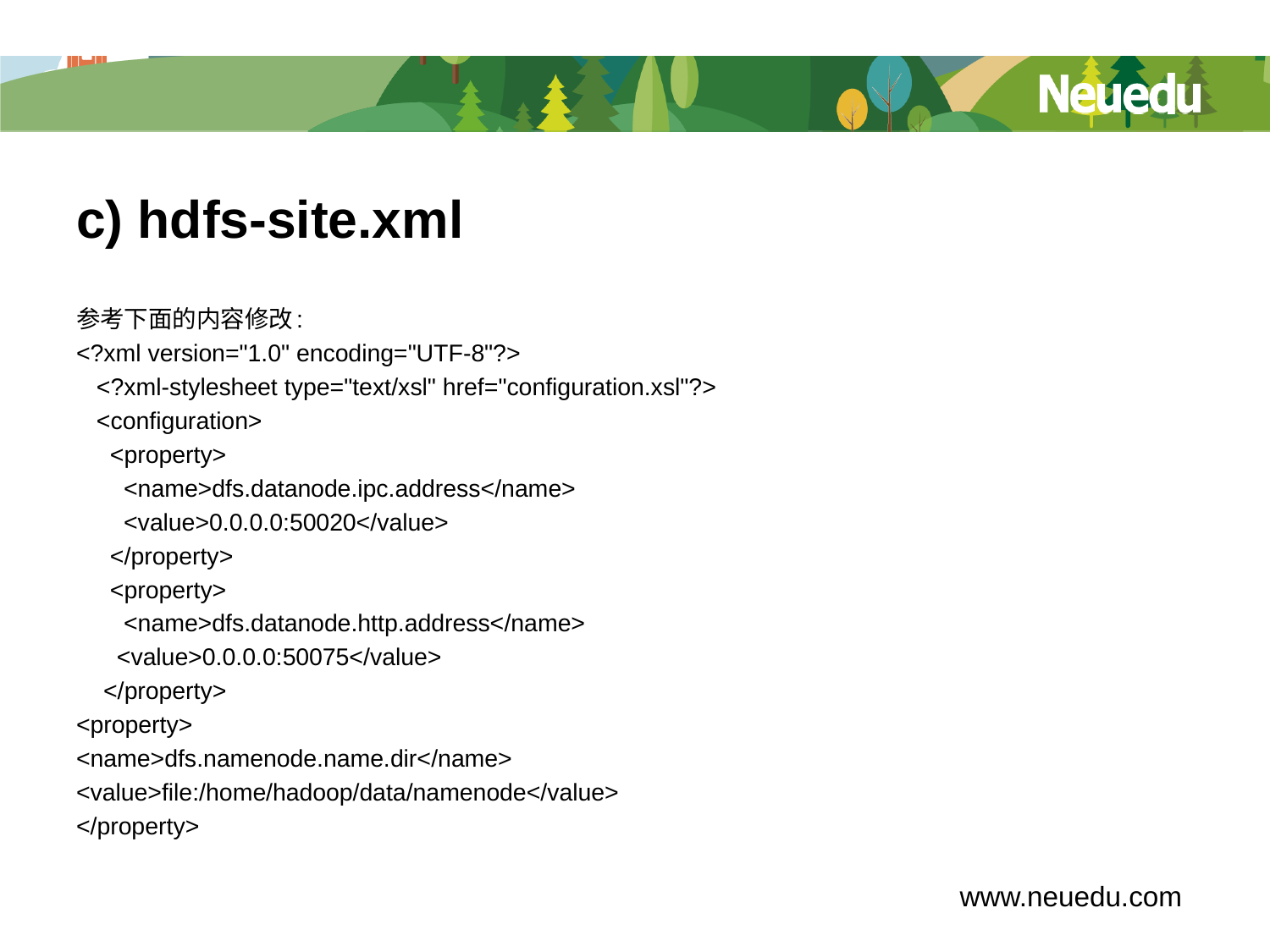

# c) hdfs-site.xml
参考下面的内容修改:
<?xml version="1.0" encoding="UTF-8"?>
   <?xml-stylesheet type="text/xsl" href="configuration.xsl"?>
   <configuration>
     <property>
       <name>dfs.datanode.ipc.address</name>
       <value>0.0.0.0:50020</value>
     </property>
     <property>
       <name>dfs.datanode.http.address</name>
      <value>0.0.0.0:50075</value>
    </property>
<property>
<name>dfs.namenode.name.dir</name>
<value>file:/home/hadoop/data/namenode</value>
</property>